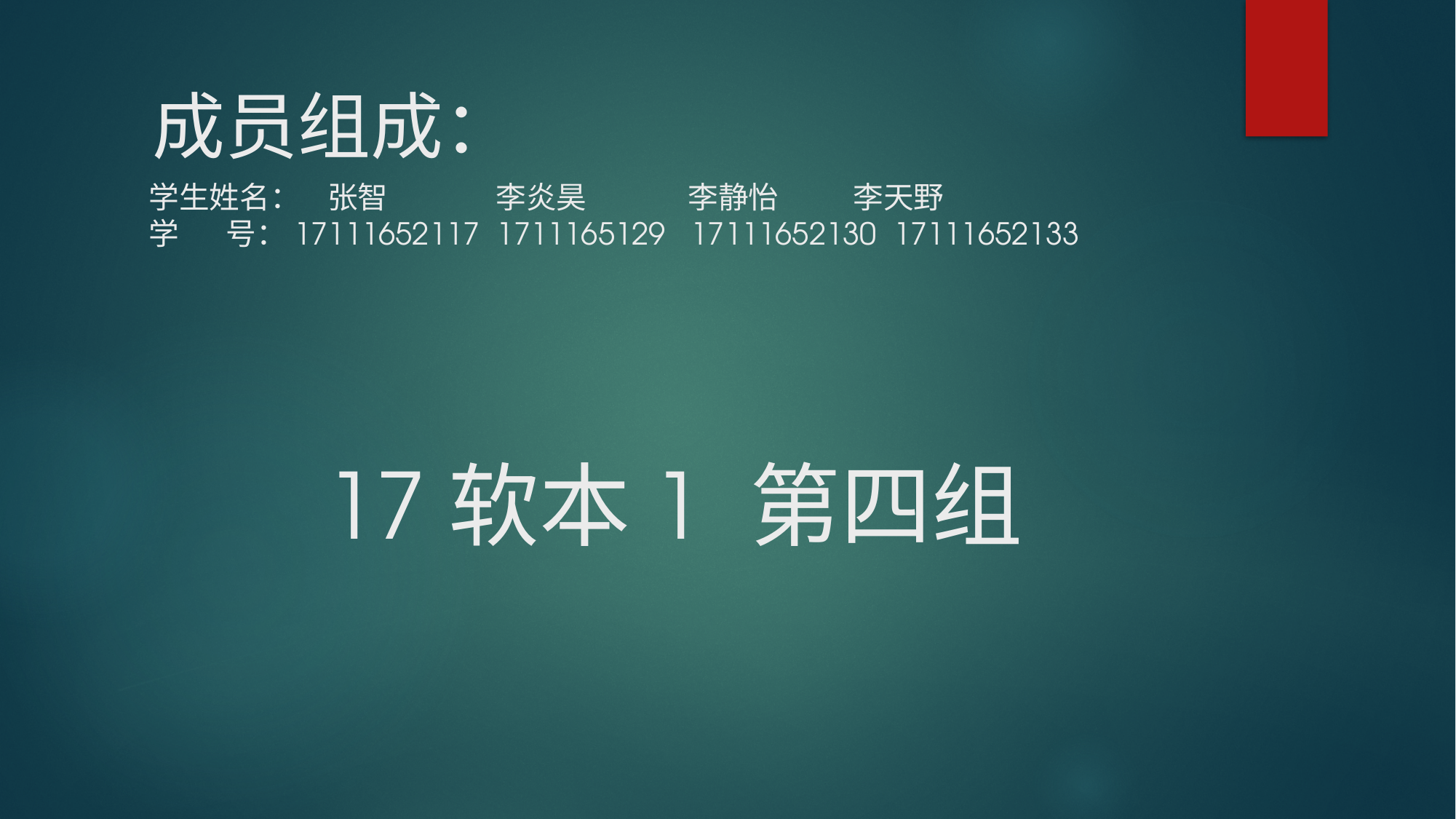

# 成员组成：
学生姓名：    张智                李炎昊               李静怡           李天野
学       号：17111652117  1711165129   17111652130  17111652133

       17软本1 第四组